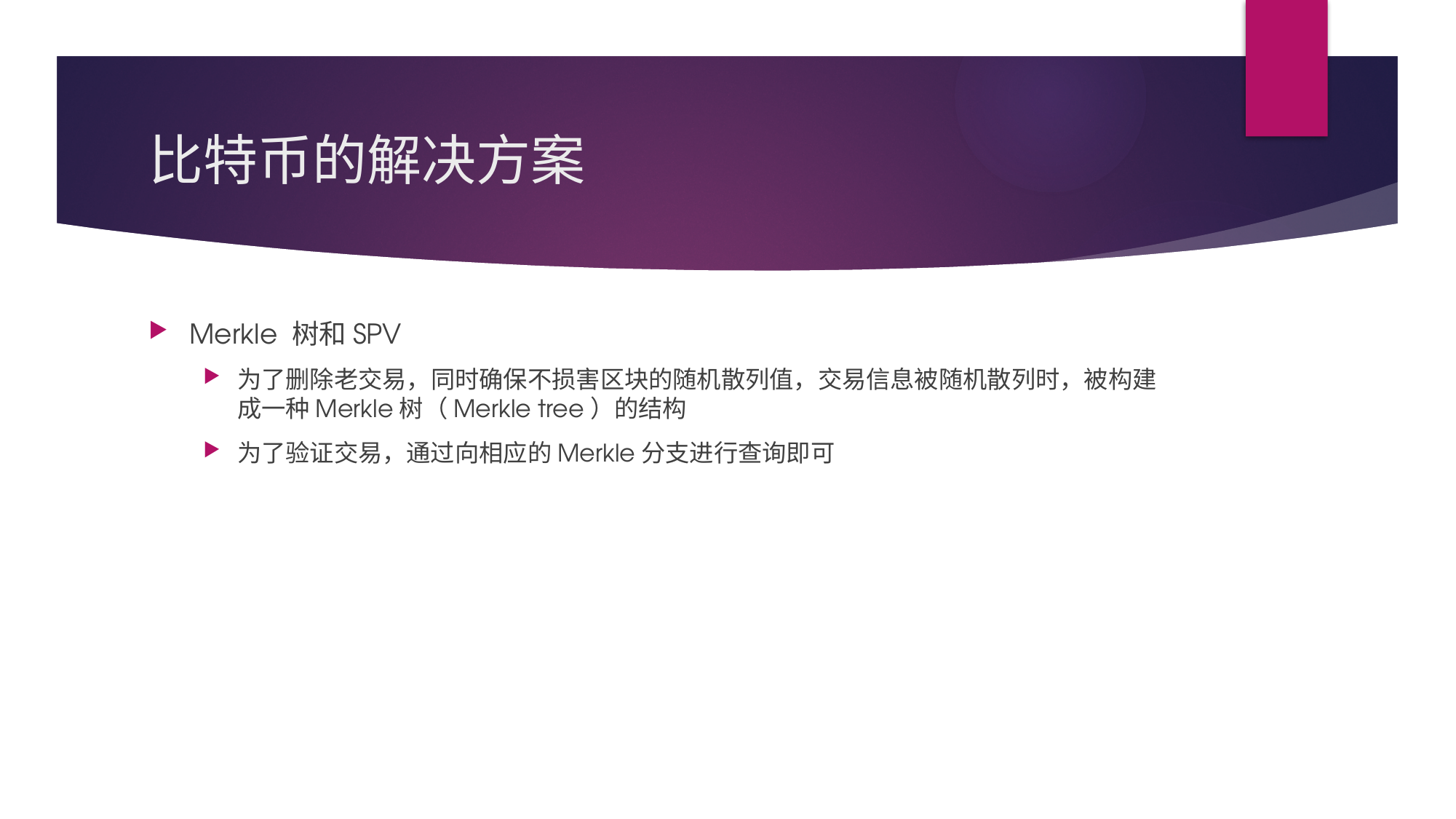

# 比特币的解决方案
Merkle 树和SPV
为了删除老交易，同时确保不损害区块的随机散列值，交易信息被随机散列时，被构建成一种Merkle树（Merkle tree）的结构
为了验证交易，通过向相应的Merkle分支进行查询即可